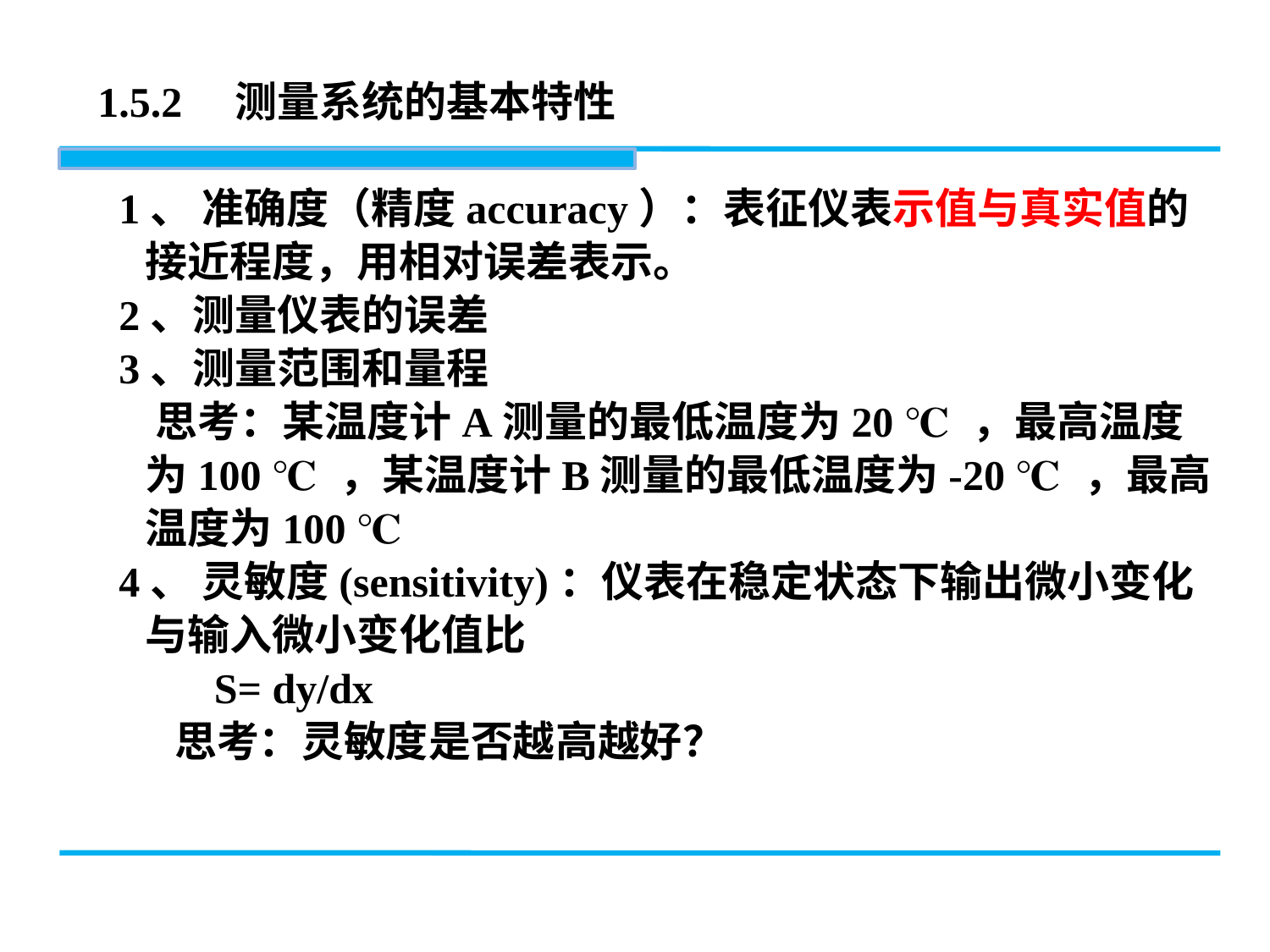

1.5.2    测量系统的基本特性

  1、 准确度（精度accuracy）：表征仪表示值与真实值的接近程度，用相对误差表示。
  2、测量仪表的误差
  3、测量范围和量程
     思考：某温度计A测量的最低温度为20 ℃ ，最高温度为100 ℃ ，某温度计B测量的最低温度为-20 ℃ ，最高温度为100 ℃
  4、 灵敏度(sensitivity)：仪表在稳定状态下输出微小变化与输入微小变化值比
           S= dy/dx
       思考：灵敏度是否越高越好？